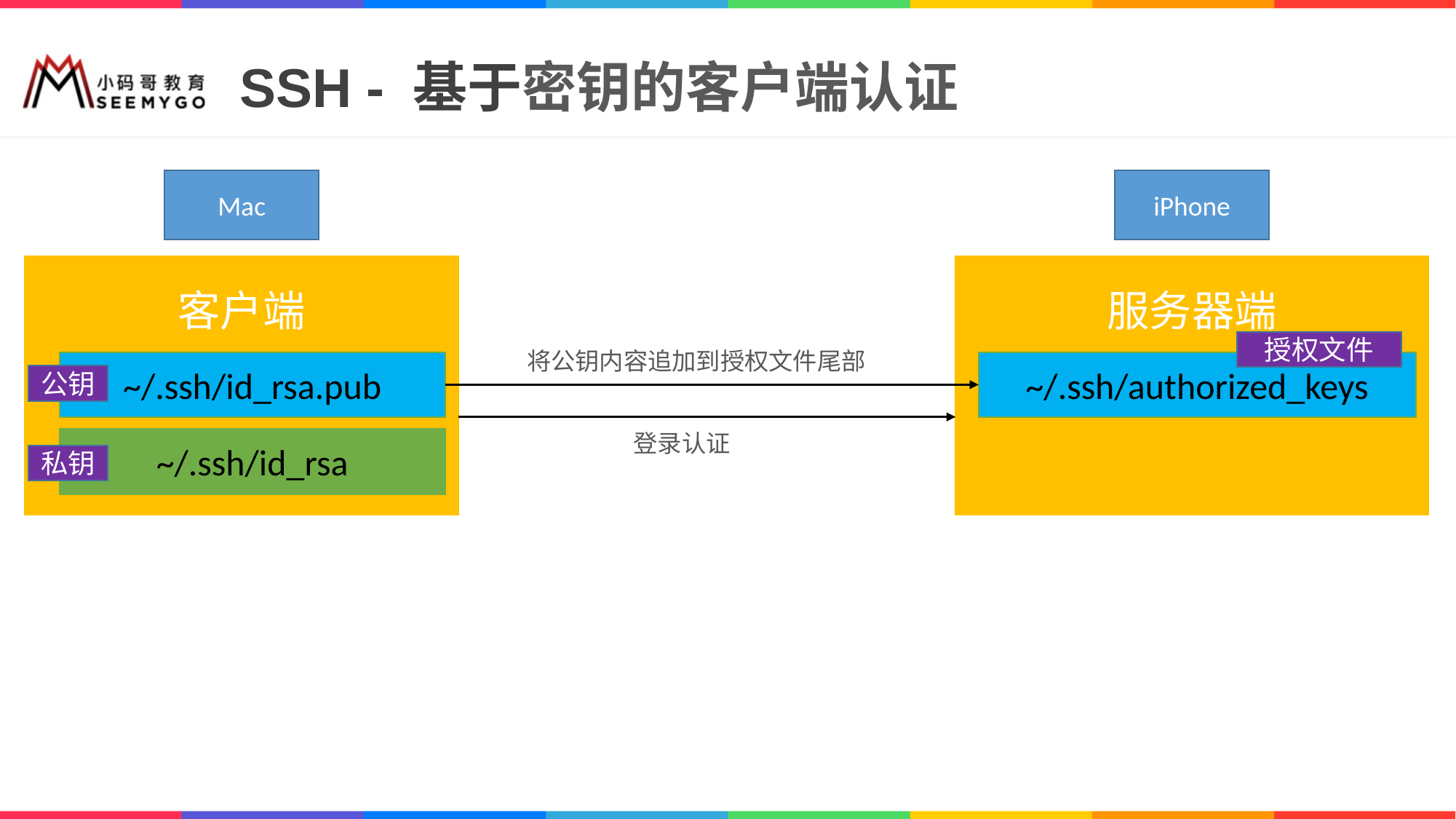

# SSH - 基于密钥的客户端认证
iPhone
Mac
客户端

服务器端

将公钥内容追加到授权文件尾部
授权文件
~/.ssh/id_rsa.pub
~/.ssh/authorized_keys
公钥
登录认证
~/.ssh/id_rsa
私钥